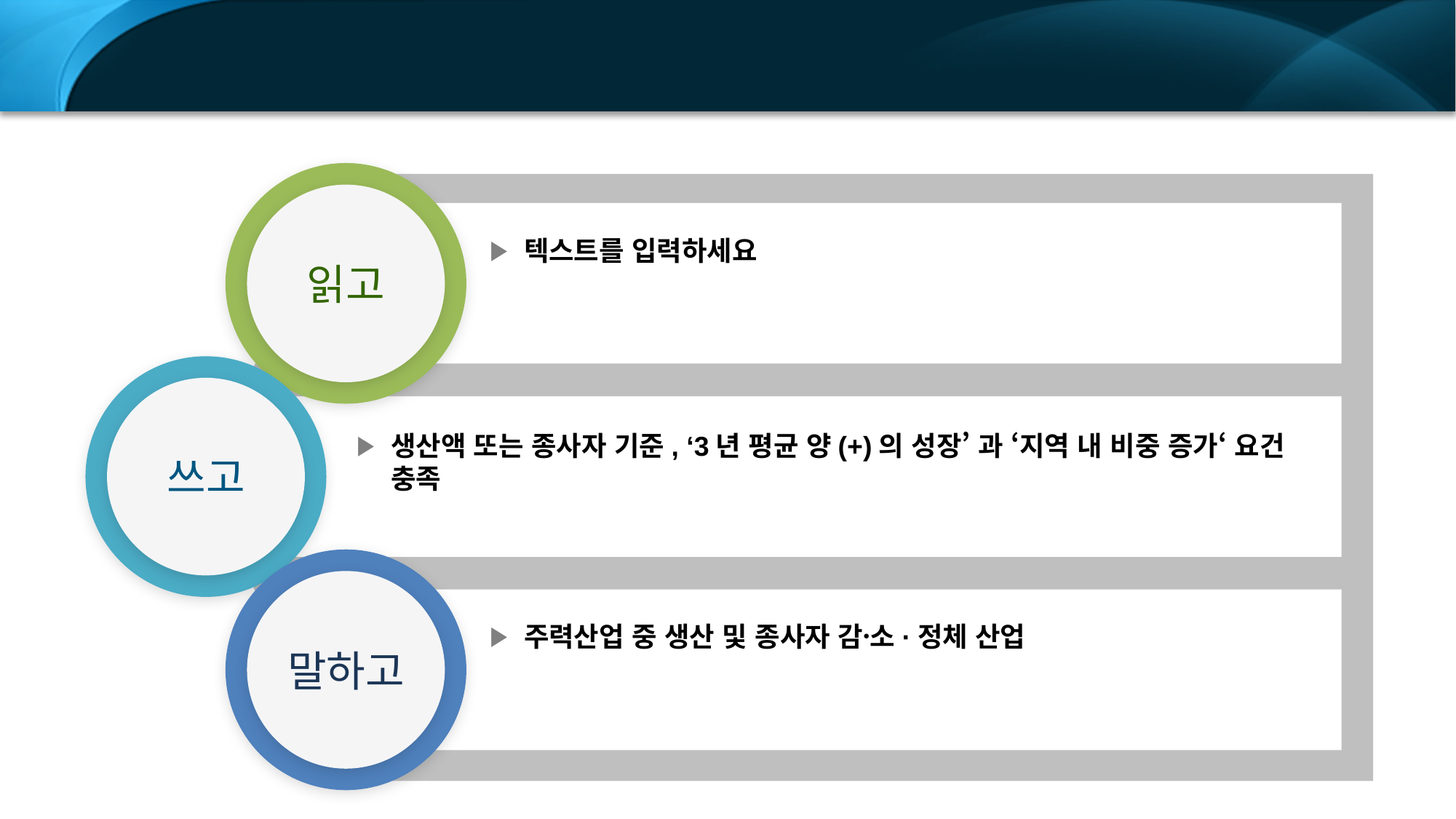

원형도형의 텍스트는 드래그해서 변경하고 오른쪽 텍스상자는 서식이 변하지 않게 붙여 넣기 옵션에서 ‘텍스트만 유지＇선택

읽고

텍스트를 입력하세요

쓰고

생산액 또는 종사자 기준, ‘3년 평균 양(+)의 성장’ 과 ‘지역 내 비중 증가‘ 요건 충족

말하고

주력산업 중 생산 및 종사자 감소〮·정체 산업